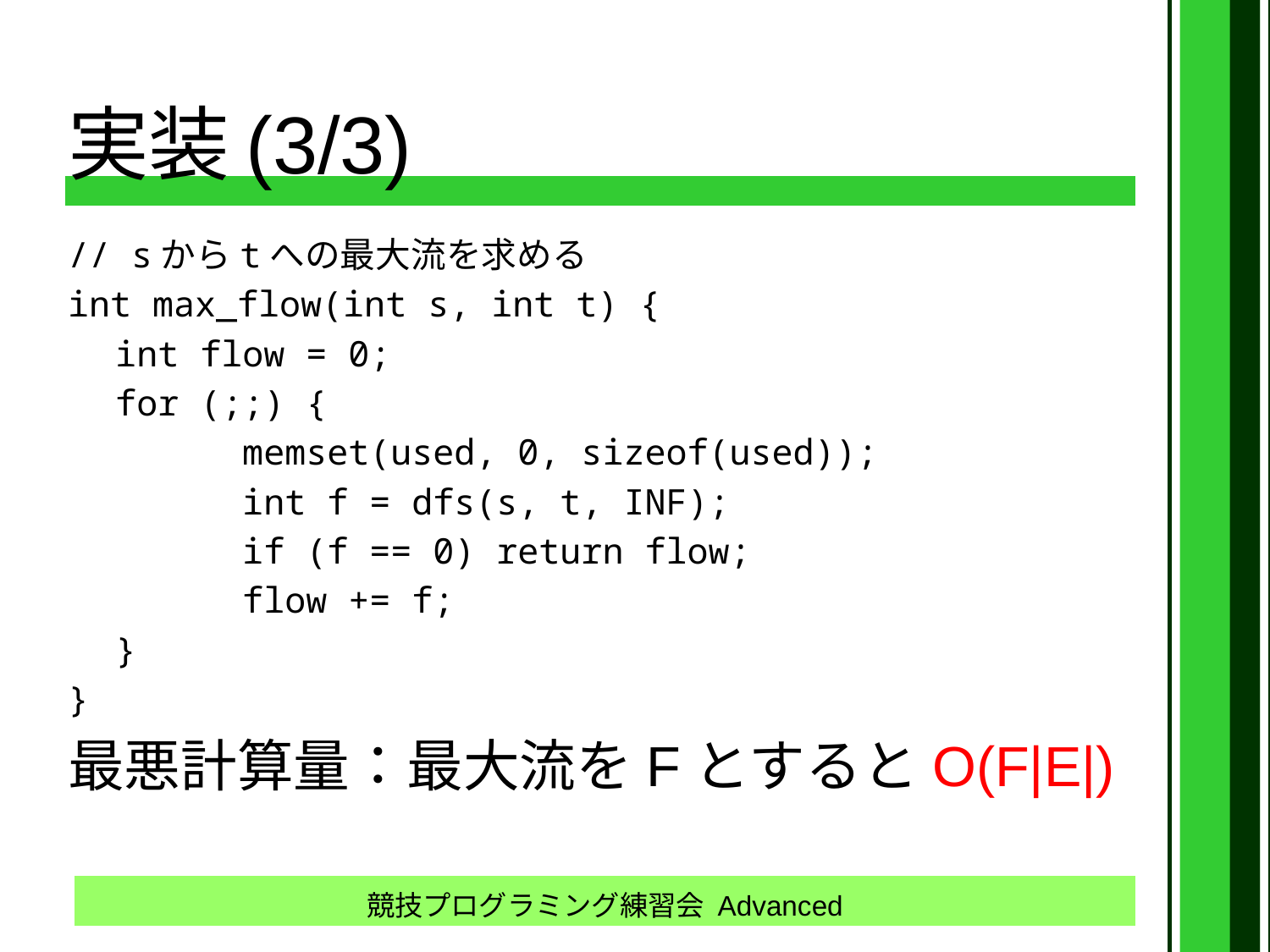

# 実装(3/3)
// sからtへの最大流を求める
int max_flow(int s, int t) {
	int flow = 0;
	for (;;) {
		memset(used, 0, sizeof(used));
		int f = dfs(s, t, INF);
		if (f == 0) return flow;
		flow += f;
	}
}
最悪計算量：最大流をFとするとO(F|E|)
競技プログラミング練習会 Advanced